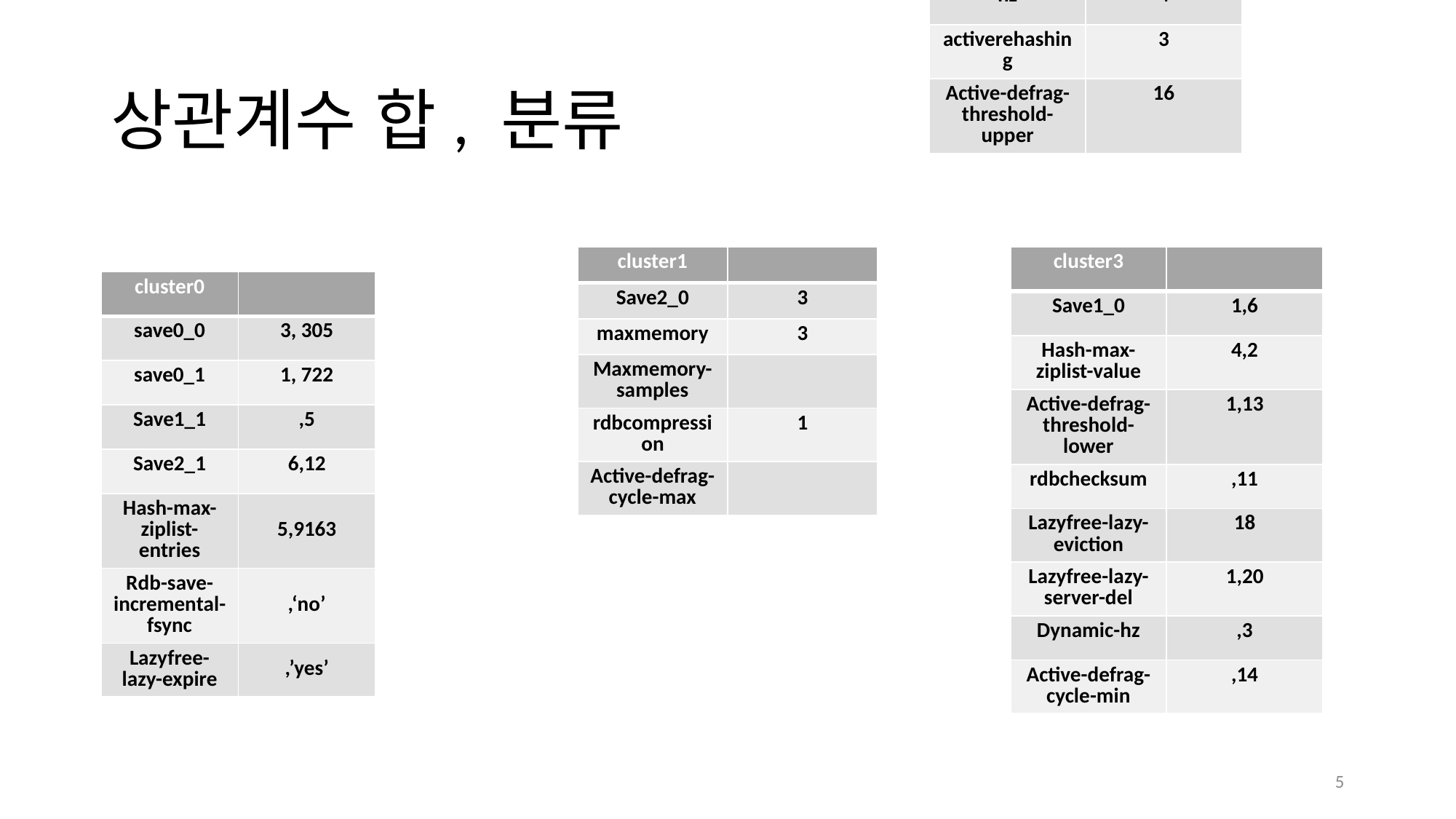

| cluster2 |  |
| --- | --- |
| hz | 4 |
| activerehashing | 3 |
| Active-defrag-threshold-upper | 16 |
# 상관계수 합, 분류
| cluster1 |  |
| --- | --- |
| Save2\_0 | 3 |
| maxmemory | 3 |
| Maxmemory-samples |  |
| rdbcompression | 1 |
| Active-defrag-cycle-max |  |
| cluster3 |  |
| --- | --- |
| Save1\_0 | 1,6 |
| Hash-max-ziplist-value | 4,2 |
| Active-defrag-threshold-lower | 1,13 |
| rdbchecksum | ,11 |
| Lazyfree-lazy-eviction | 18 |
| Lazyfree-lazy-server-del | 1,20 |
| Dynamic-hz | ,3 |
| Active-defrag-cycle-min | ,14 |
| cluster0 |  |
| --- | --- |
| save0\_0 | 3, 305 |
| save0\_1 | 1, 722 |
| Save1\_1 | ,5 |
| Save2\_1 | 6,12 |
| Hash-max-ziplist-entries | 5,9163 |
| Rdb-save-incremental-fsync | ,‘no’ |
| Lazyfree-lazy-expire | ,’yes’ |
5